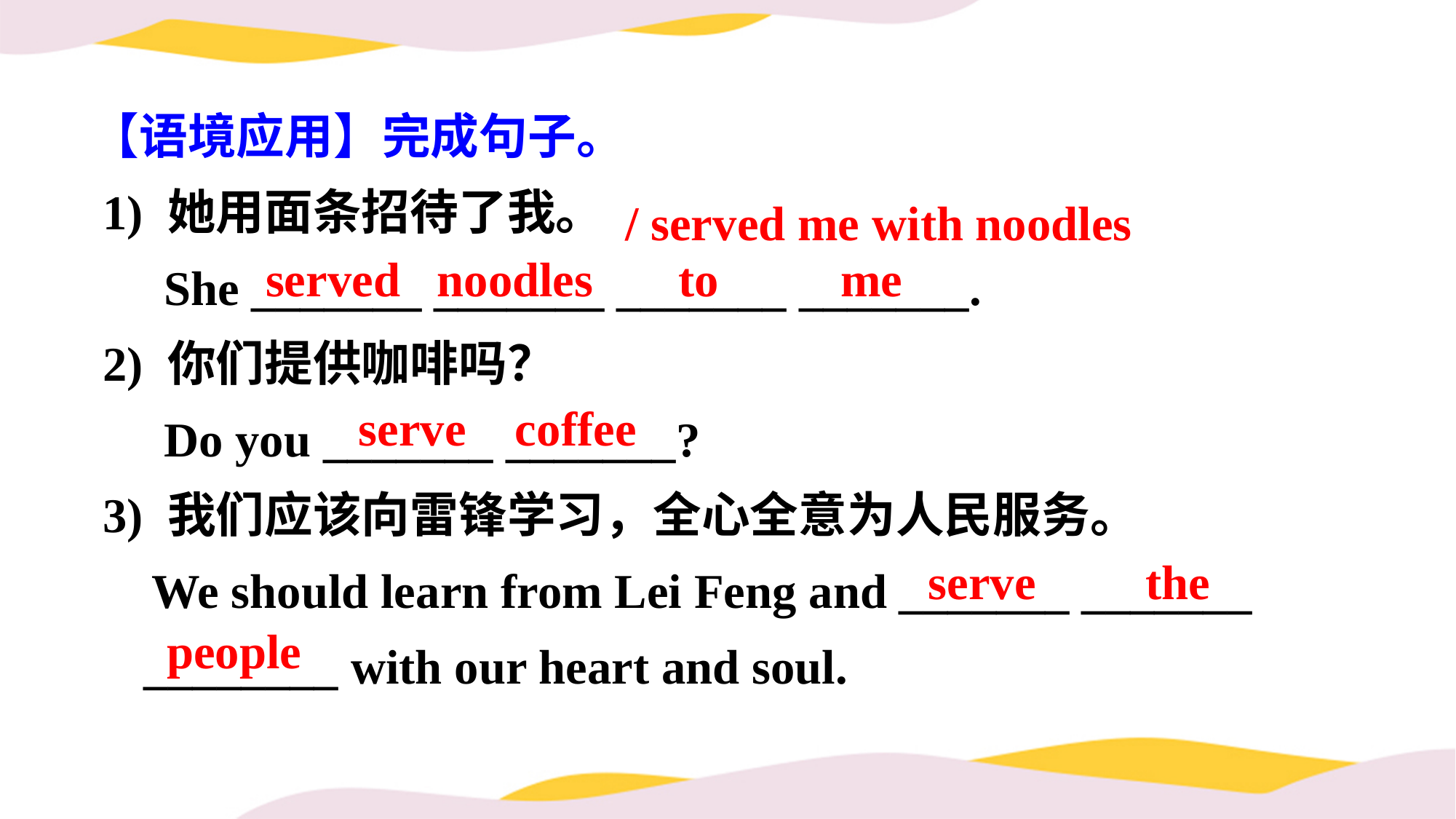

【语境应用】完成句子。
 1) 她用面条招待了我。
      She _______ _______ _______ _______.
 2) 你们提供咖啡吗？
      Do you _______ _______?
 3) 我们应该向雷锋学习，全心全意为人民服务。
     We should learn from Lei Feng and _______ _______ ________ with our heart and soul.
/ served me with noodles
served   noodles       to          me
serve    coffee
serve         the
people